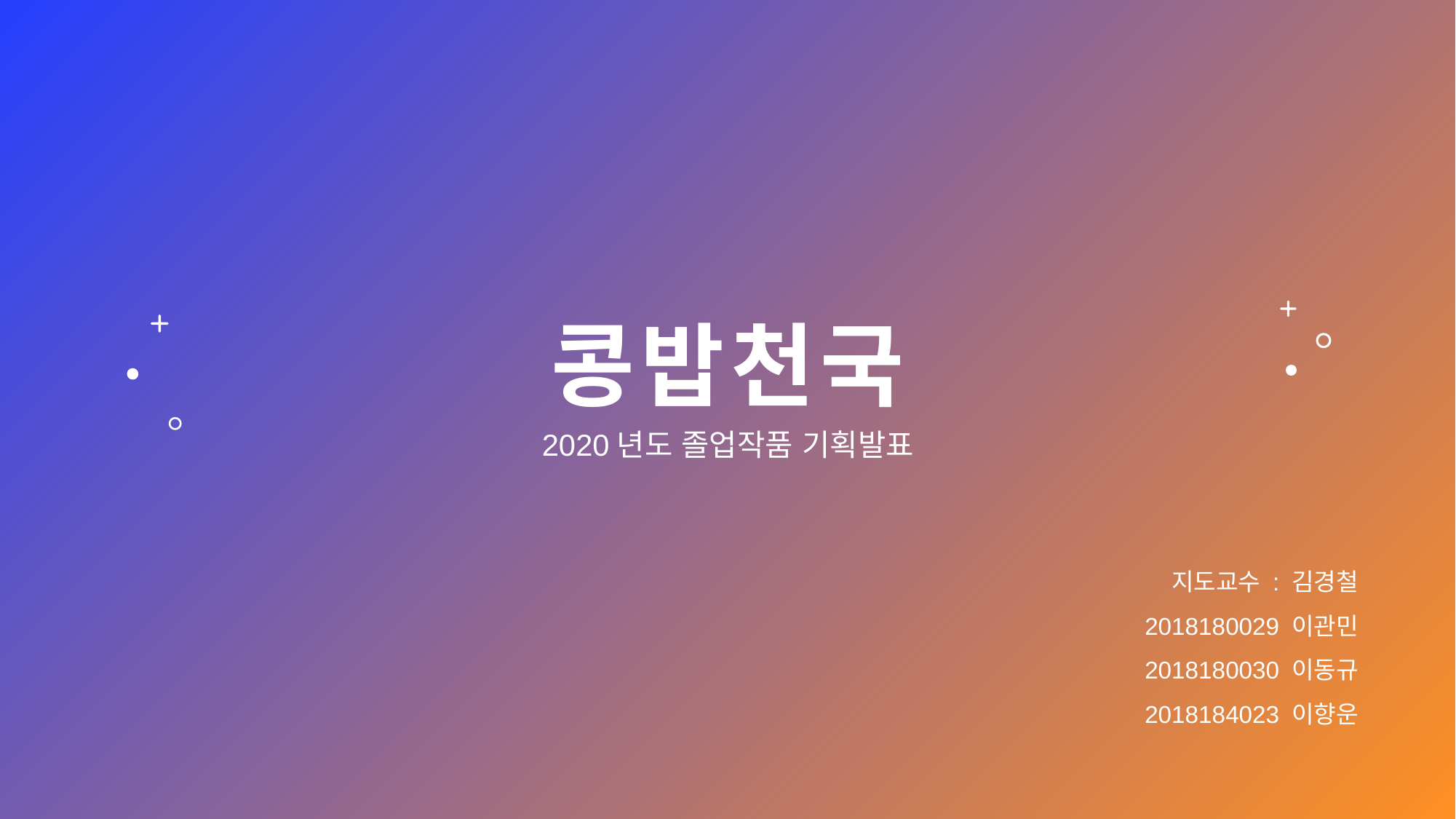

# 콩밥천국
2020년도 졸업작품 기획발표
지도교수 : 김경철
2018180029 이관민
2018180030 이동규
2018184023 이향운